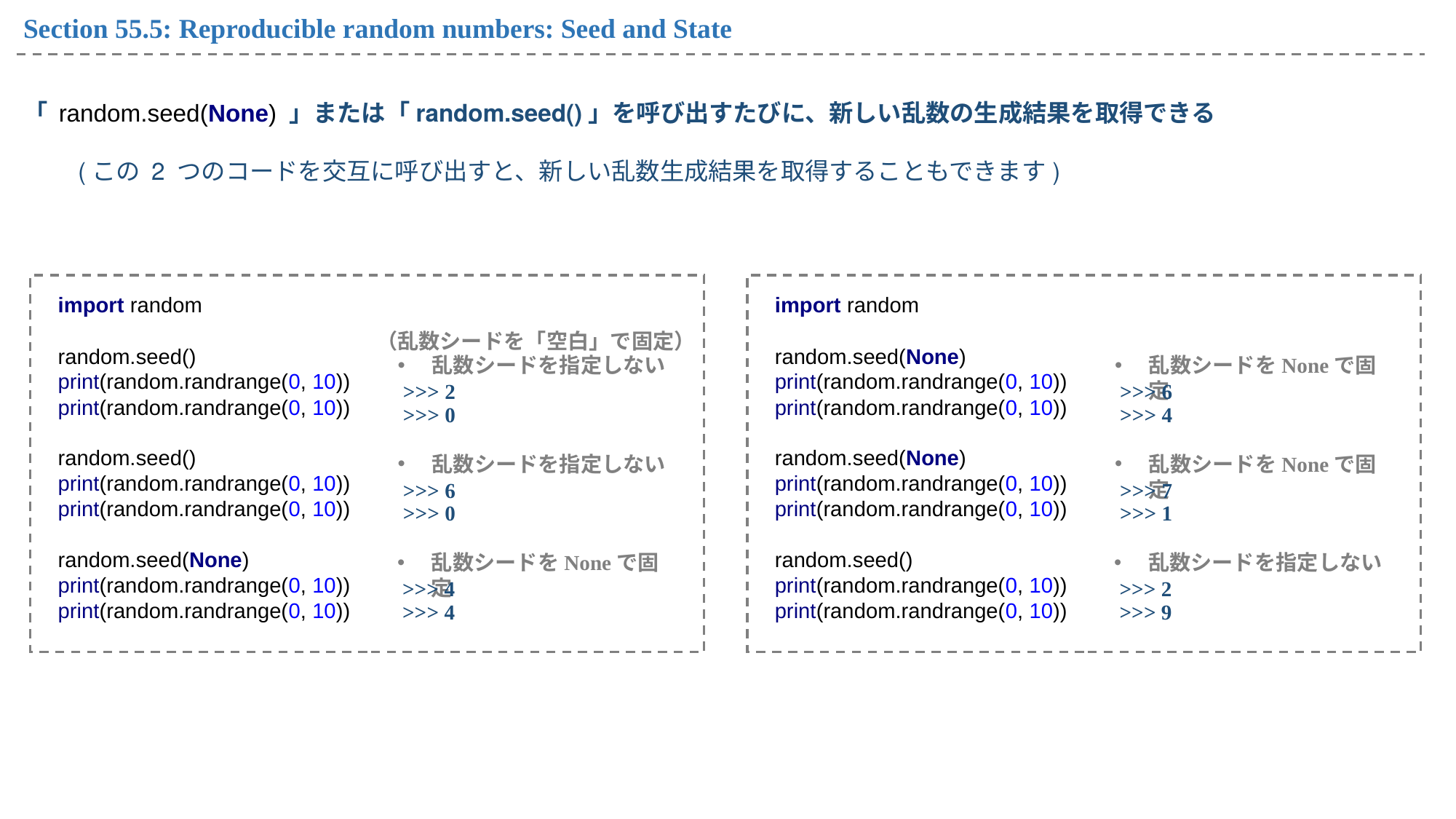

Section 55.5: Reproducible random numbers: Seed and State
「 random.seed(None) 」または「random.seed()」を呼び出すたびに、新しい乱数の生成結果を取得できる

(この 2 つのコードを交互に呼び出すと、新しい乱数生成結果を取得することもできます)

import random
random.seed()
print(random.randrange(0, 10))
print(random.randrange(0, 10))
random.seed()
print(random.randrange(0, 10))
print(random.randrange(0, 10))
random.seed(None)
print(random.randrange(0, 10))
print(random.randrange(0, 10))
import random
random.seed(None)
print(random.randrange(0, 10))
print(random.randrange(0, 10))
random.seed(None)
print(random.randrange(0, 10))
print(random.randrange(0, 10))
random.seed()
print(random.randrange(0, 10))
print(random.randrange(0, 10))
（乱数シードを「空白」で固定）
乱数シードを指定しない
乱数シードをNoneで固定
>>> 2
>>> 6
>>> 0
>>> 4
乱数シードを指定しない
乱数シードをNoneで固定
>>> 6
>>> 7
>>> 0
>>> 1
乱数シードをNoneで固定
乱数シードを指定しない
>>> 4
>>> 2
>>> 4
>>> 9